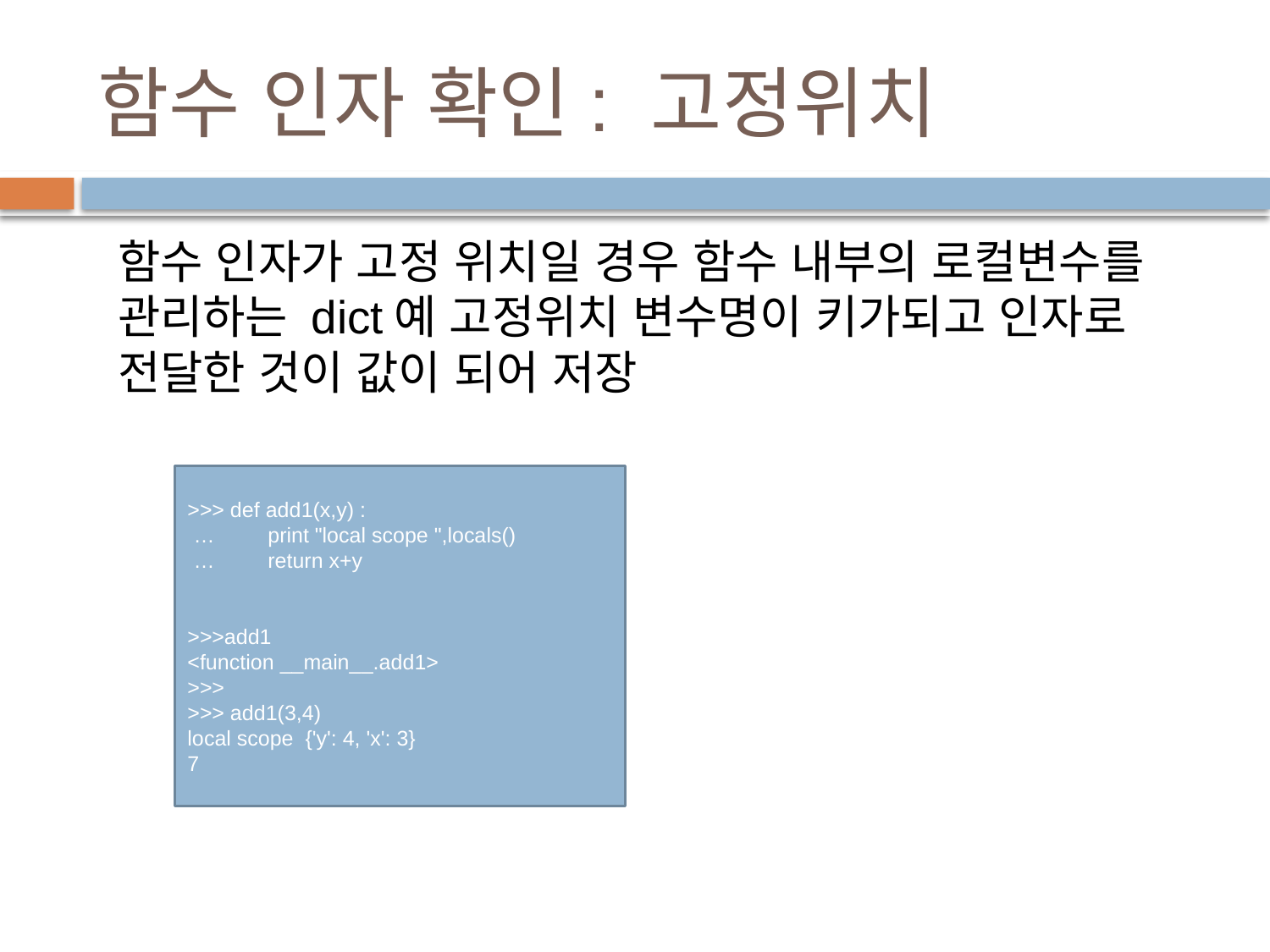

# 함수 인자 확인: 고정위치
함수 인자가 고정 위치일 경우 함수 내부의 로컬변수를 관리하는 dict예 고정위치 변수명이 키가되고 인자로 전달한 것이 값이 되어 저장
>>> def add1(x,y) :
 …         print "local scope ",locals()
 …         return x+y

>>>add1
<function __main__.add1>
>>>
>>> add1(3,4)
local scope  {'y': 4, 'x': 3}
7